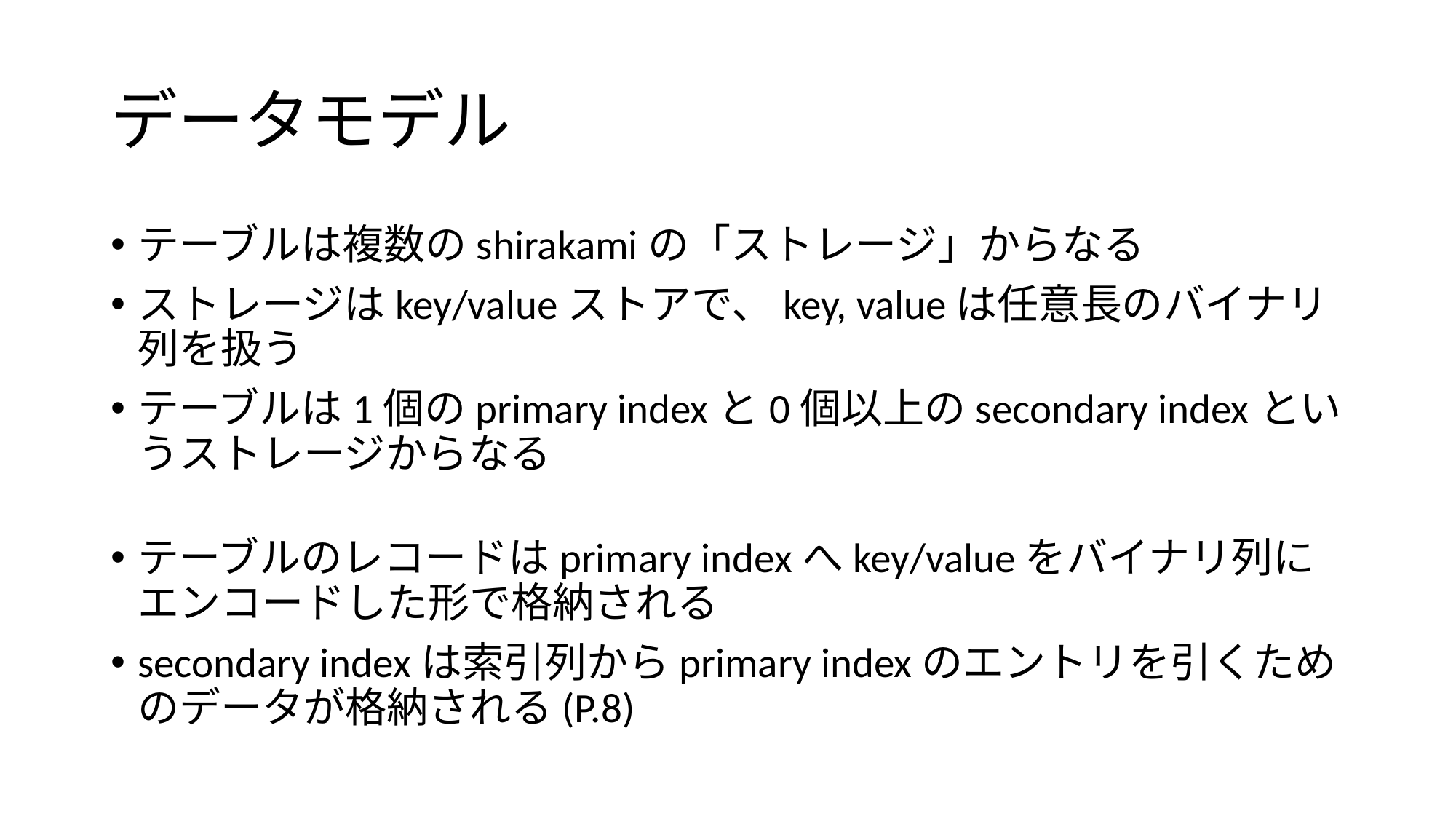

# データモデル
テーブルは複数のshirakamiの「ストレージ」からなる
ストレージはkey/valueストアで、key, valueは任意長のバイナリ列を扱う
テーブルは1個のprimary indexと0個以上のsecondary indexというストレージからなる
テーブルのレコードはprimary indexへkey/valueをバイナリ列にエンコードした形で格納される
secondary indexは索引列からprimary indexのエントリを引くためのデータが格納される(P.8)